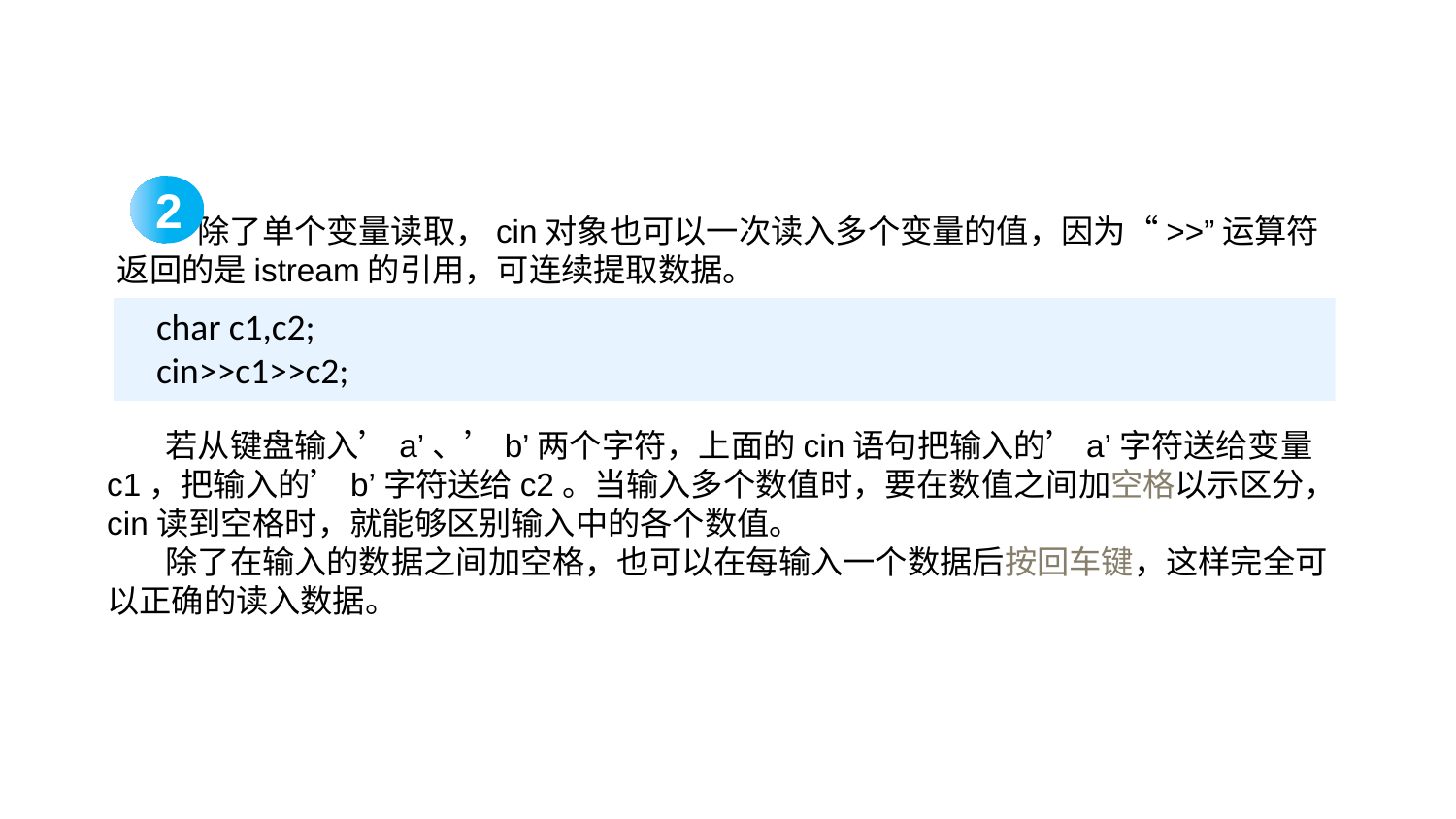

2
          除了单个变量读取，cin对象也可以一次读入多个变量的值，因为“>>”运算符返回的是istream的引用，可连续提取数据。
char c1,c2;
cin>>c1>>c2;

       若从键盘输入’a’、’b’两个字符，上面的cin语句把输入的’a’字符送给变量c1，把输入的’b’字符送给c2。当输入多个数值时，要在数值之间加空格以示区分，cin读到空格时，就能够区别输入中的各个数值。
       除了在输入的数据之间加空格，也可以在每输入一个数据后按回车键，这样完全可以正确的读入数据。